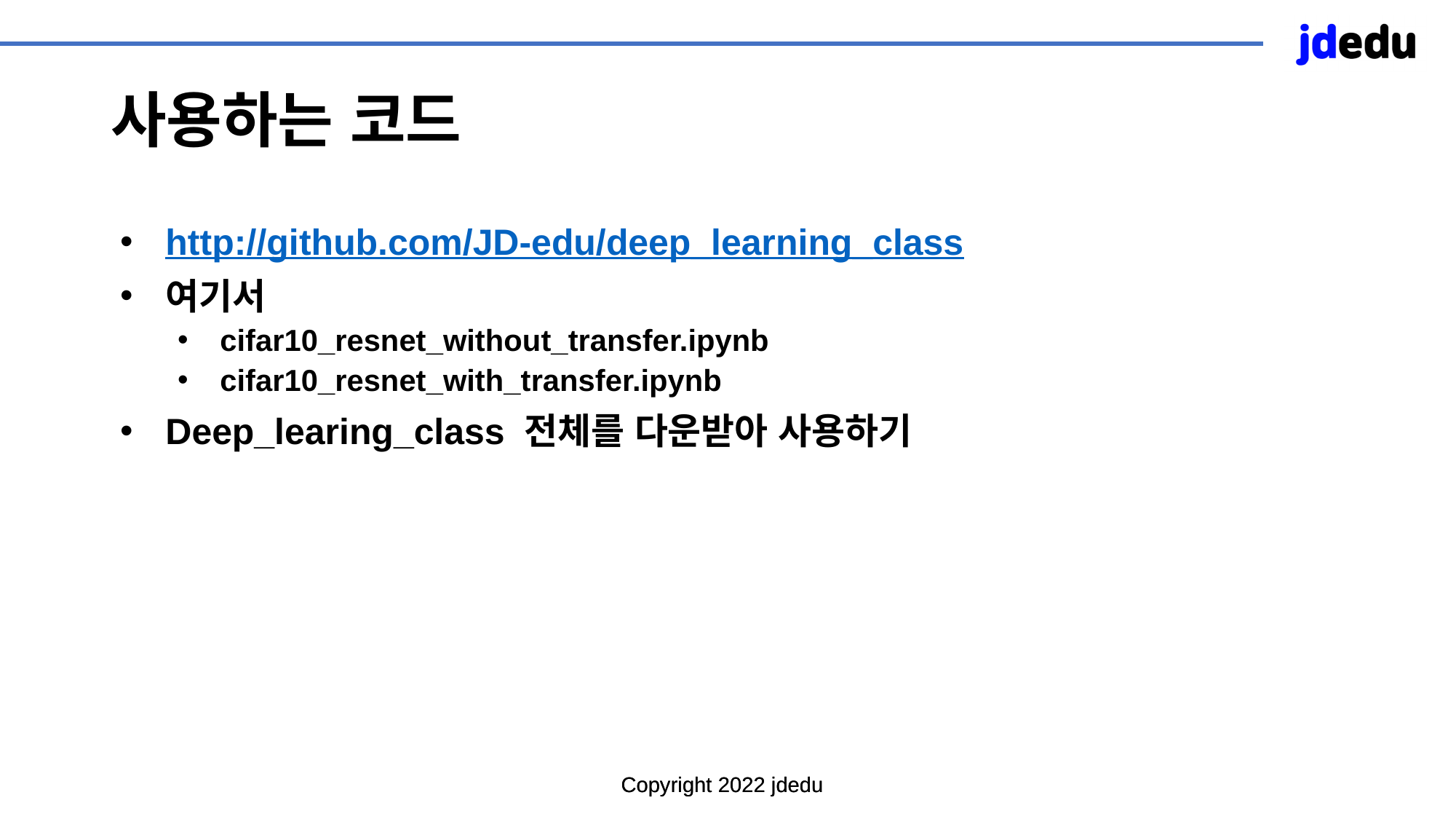

# 사용하는 코드
http://github.com/JD-edu/deep_learning_class
여기서
cifar10_resnet_without_transfer.ipynb
cifar10_resnet_with_transfer.ipynb
Deep_learing_class 전체를 다운받아 사용하기